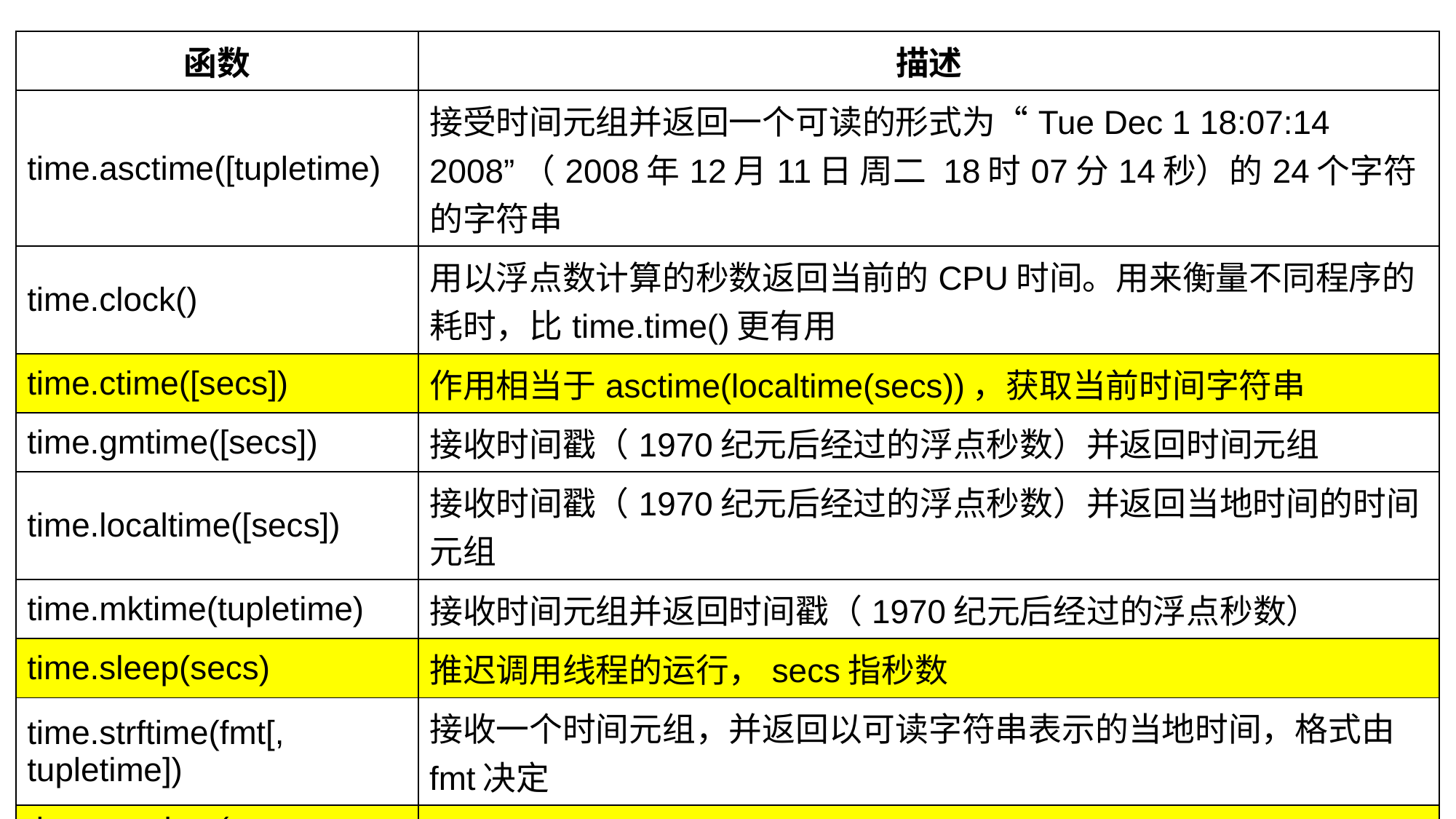

| 函数 | 描述 |
| --- | --- |
| time.asctime([tupletime) | 接受时间元组并返回一个可读的形式为“Tue Dec 1 18:07:14 2008”（2008年12月11日 周二 18时07分14秒）的24个字符的字符串 |
| time.clock() | 用以浮点数计算的秒数返回当前的CPU时间。用来衡量不同程序的耗时，比time.time()更有用 |
| time.ctime([secs]) | 作用相当于asctime(localtime(secs))，获取当前时间字符串 |
| time.gmtime([secs]) | 接收时间戳（1970纪元后经过的浮点秒数）并返回时间元组 |
| time.localtime([secs]) | 接收时间戳（1970纪元后经过的浮点秒数）并返回当地时间的时间元组 |
| time.mktime(tupletime) | 接收时间元组并返回时间戳（1970纪元后经过的浮点秒数） |
| time.sleep(secs) | 推迟调用线程的运行，secs指秒数 |
| time.strftime(fmt[, tupletime]) | 接收一个时间元组，并返回以可读字符串表示的当地时间，格式由fmt决定 |
| time.strptime(str, fmt=“%a %b %d %H: %S %Y”) | 根据fmt的格式把一个时间字符串解析为时间元组 |
| time.time() | 返回当前时间的时间戳（1970纪元后经过的浮点秒数） |